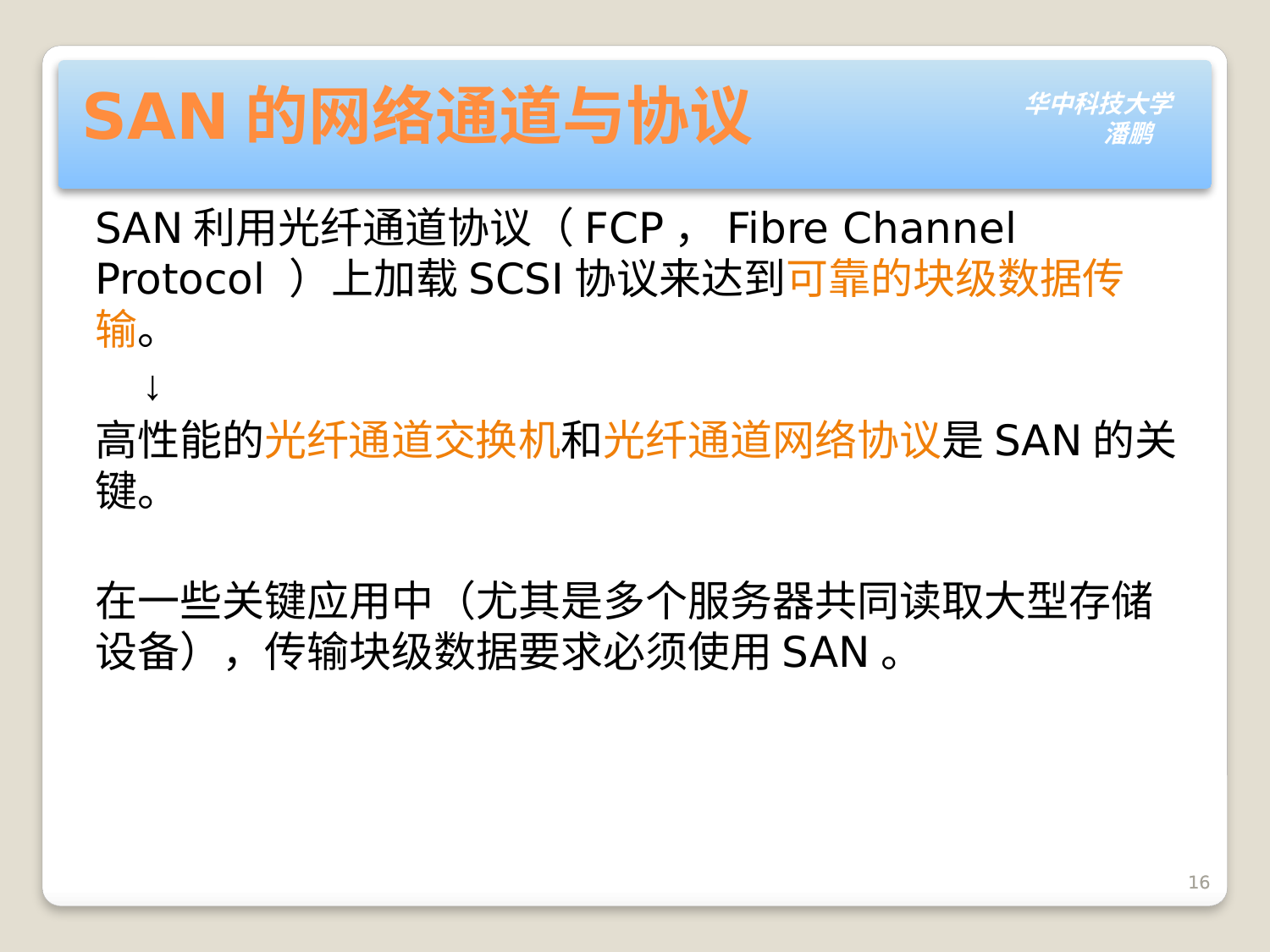

# SAN的网络通道与协议
SAN利用光纤通道协议（FCP，Fibre Channel Protocol ）上加载SCSI协议来达到可靠的块级数据传输。
    ↓
高性能的光纤通道交换机和光纤通道网络协议是SAN的关键。

在一些关键应用中（尤其是多个服务器共同读取大型存储设备），传输块级数据要求必须使用SAN。
16
16